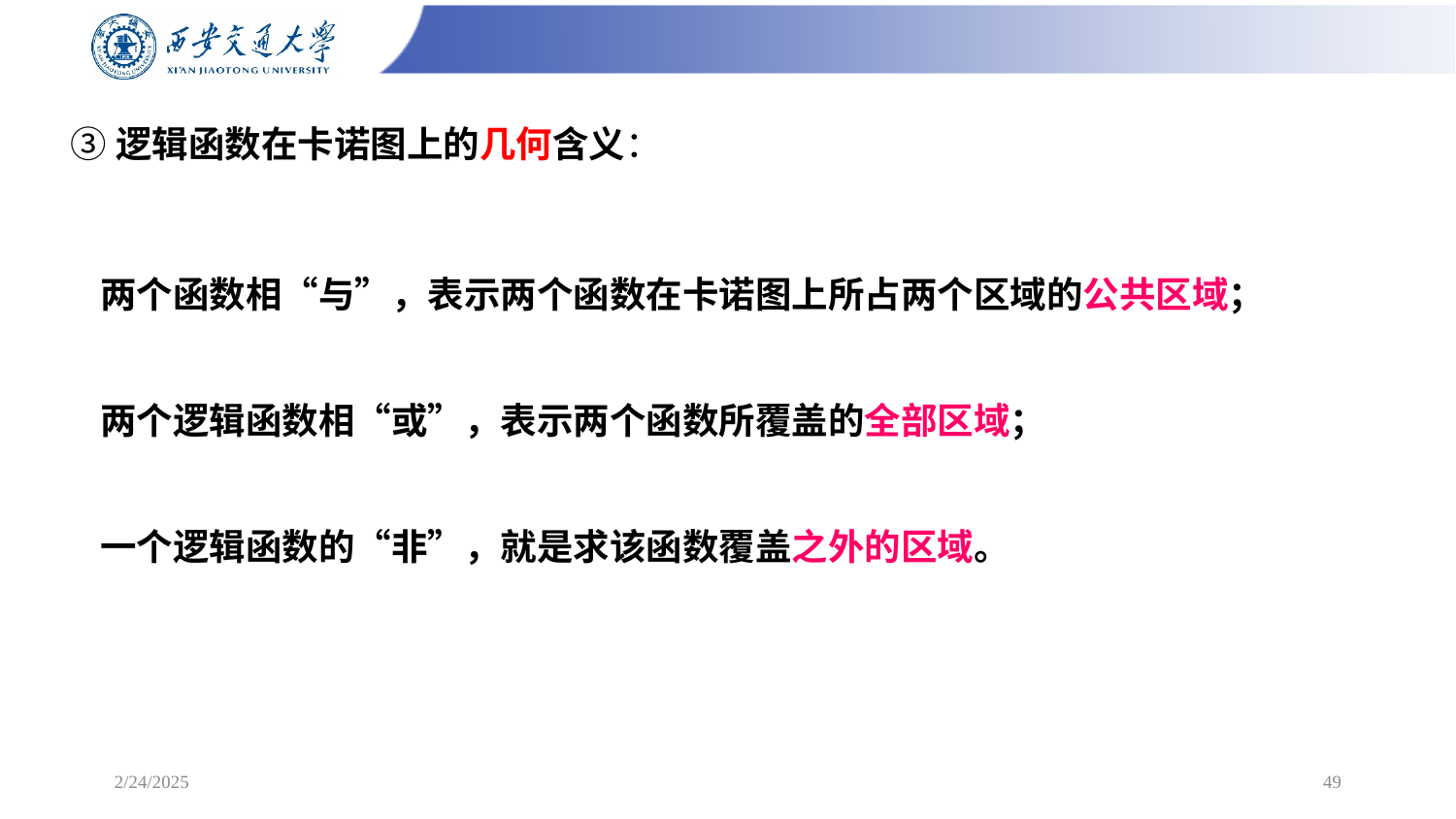

③逻辑函数在卡诺图上的几何含义：
# 两个函数相“与”，表示两个函数在卡诺图上所占两个区域的公共区域；

两个逻辑函数相“或”，表示两个函数所覆盖的全部区域；

一个逻辑函数的“非”，就是求该函数覆盖之外的区域。
2/24/2025
49